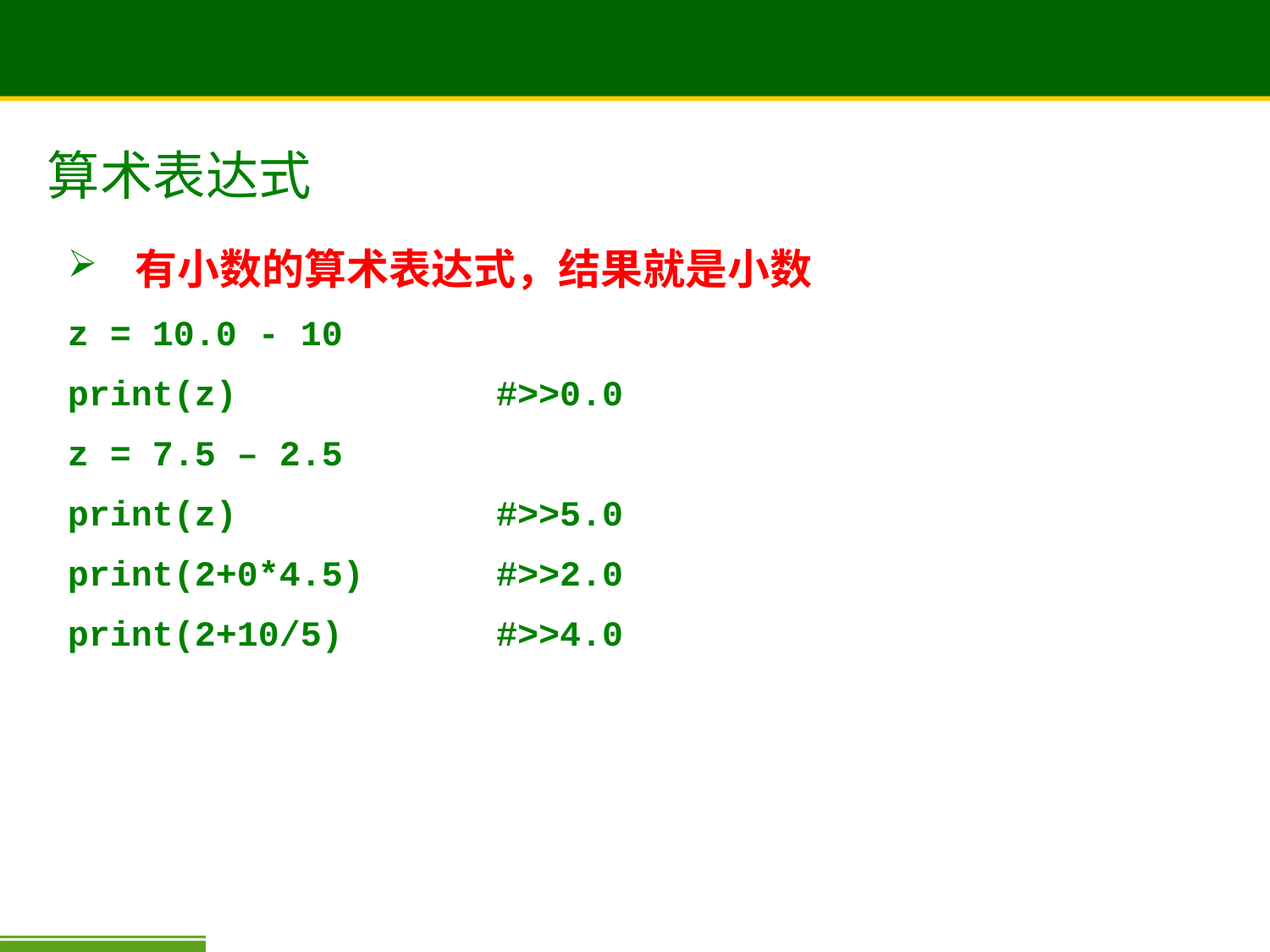

算术表达式
 有小数的算术表达式，结果就是小数
z = 10.0 - 10
print(z)			#>>0.0
z = 7.5 – 2.5
print(z)			#>>5.0
print(2+0*4.5)		#>>2.0
print(2+10/5)		#>>4.0